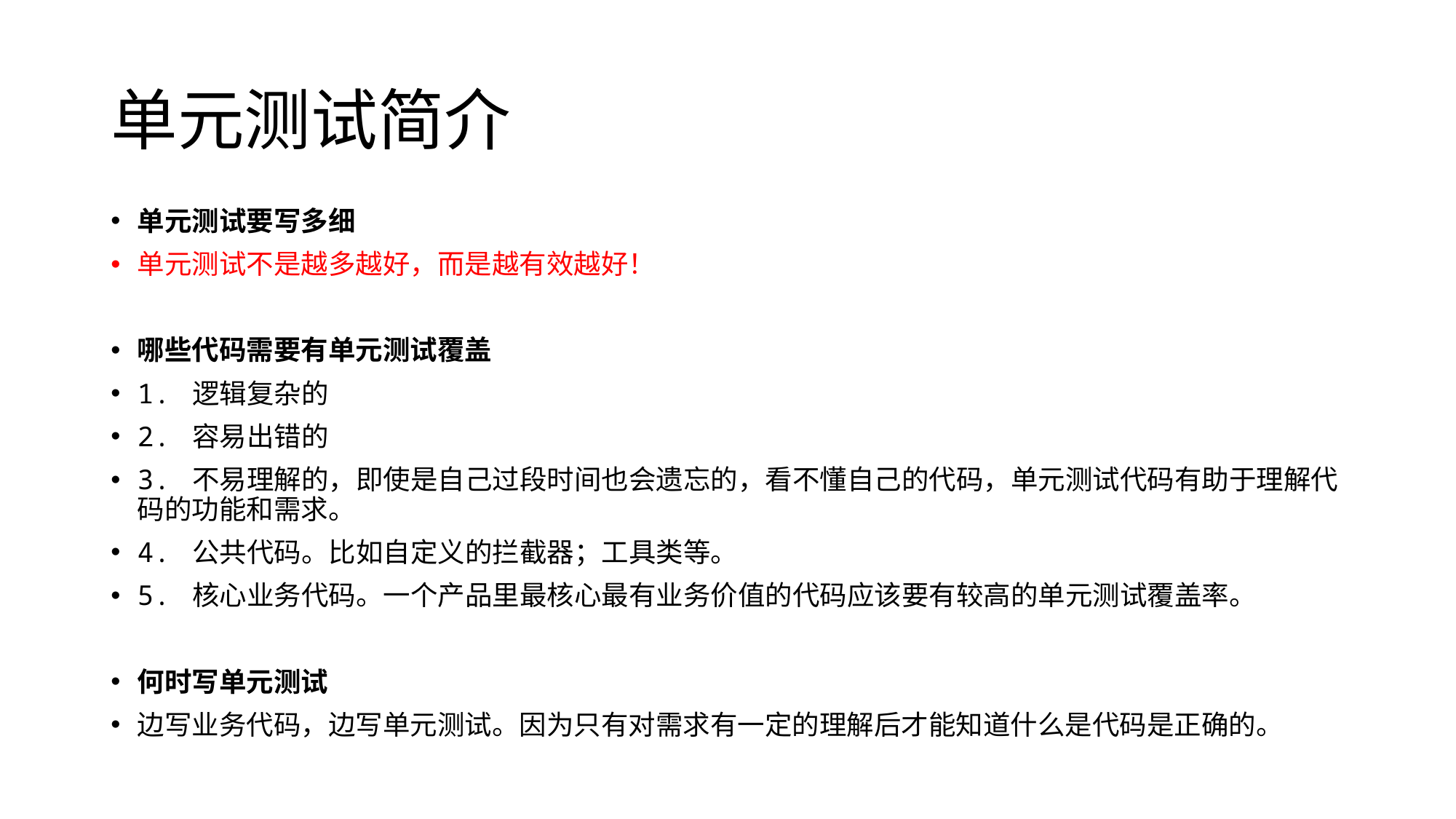

# 单元测试简介
单元测试要写多细
单元测试不是越多越好，而是越有效越好！

哪些代码需要有单元测试覆盖
1. 逻辑复杂的
2. 容易出错的
3. 不易理解的，即使是自己过段时间也会遗忘的，看不懂自己的代码，单元测试代码有助于理解代码的功能和需求。
4. 公共代码。比如自定义的拦截器；工具类等。
5. 核心业务代码。一个产品里最核心最有业务价值的代码应该要有较高的单元测试覆盖率。

何时写单元测试
边写业务代码，边写单元测试。因为只有对需求有一定的理解后才能知道什么是代码是正确的。